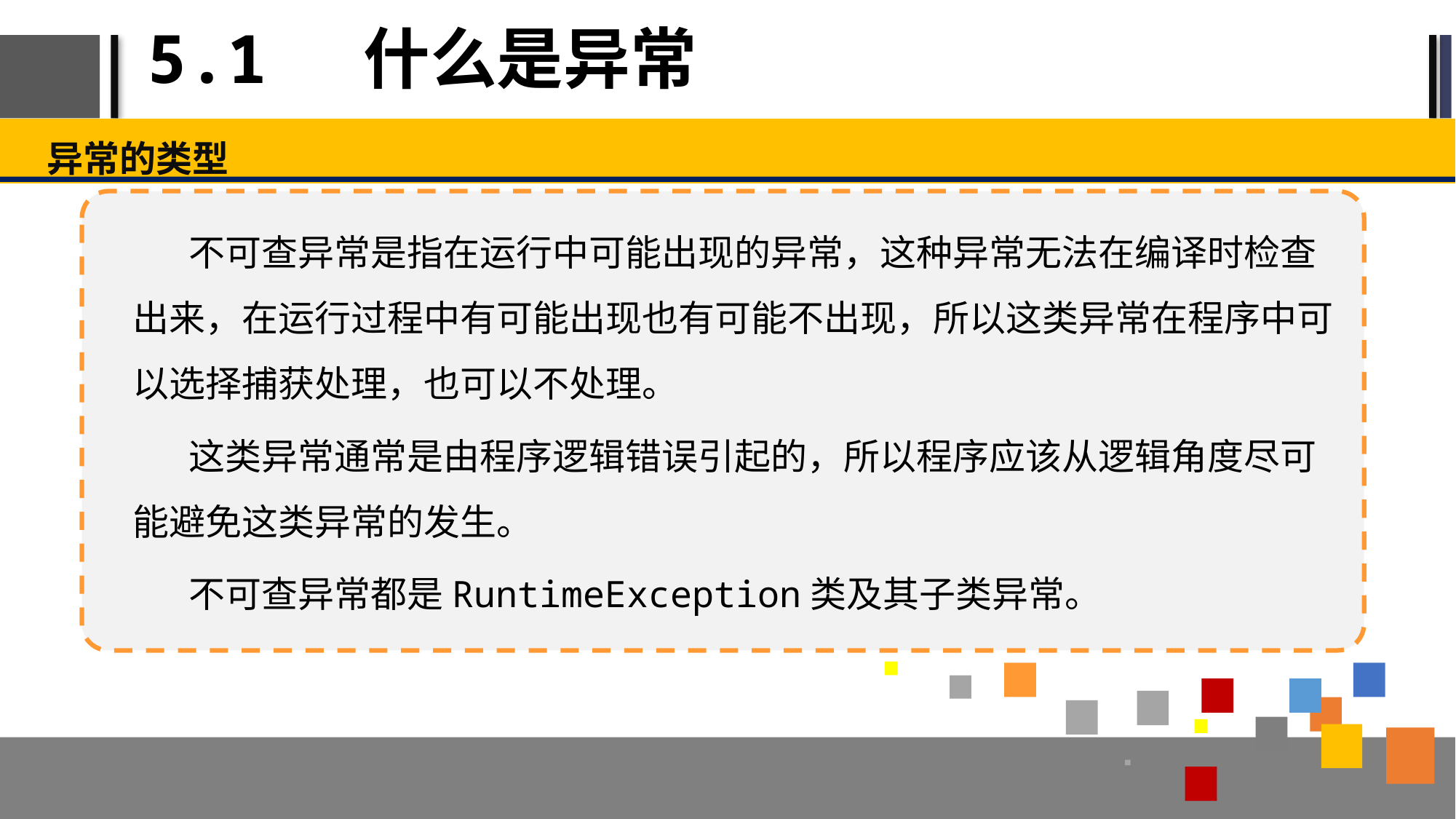

# 5.1  什么是异常

异常的类型

不可查异常是指在运行中可能出现的异常，这种异常无法在编译时检查出来，在运行过程中有可能出现也有可能不出现，所以这类异常在程序中可以选择捕获处理，也可以不处理。
这类异常通常是由程序逻辑错误引起的，所以程序应该从逻辑角度尽可能避免这类异常的发生。
不可查异常都是RuntimeException类及其子类异常。